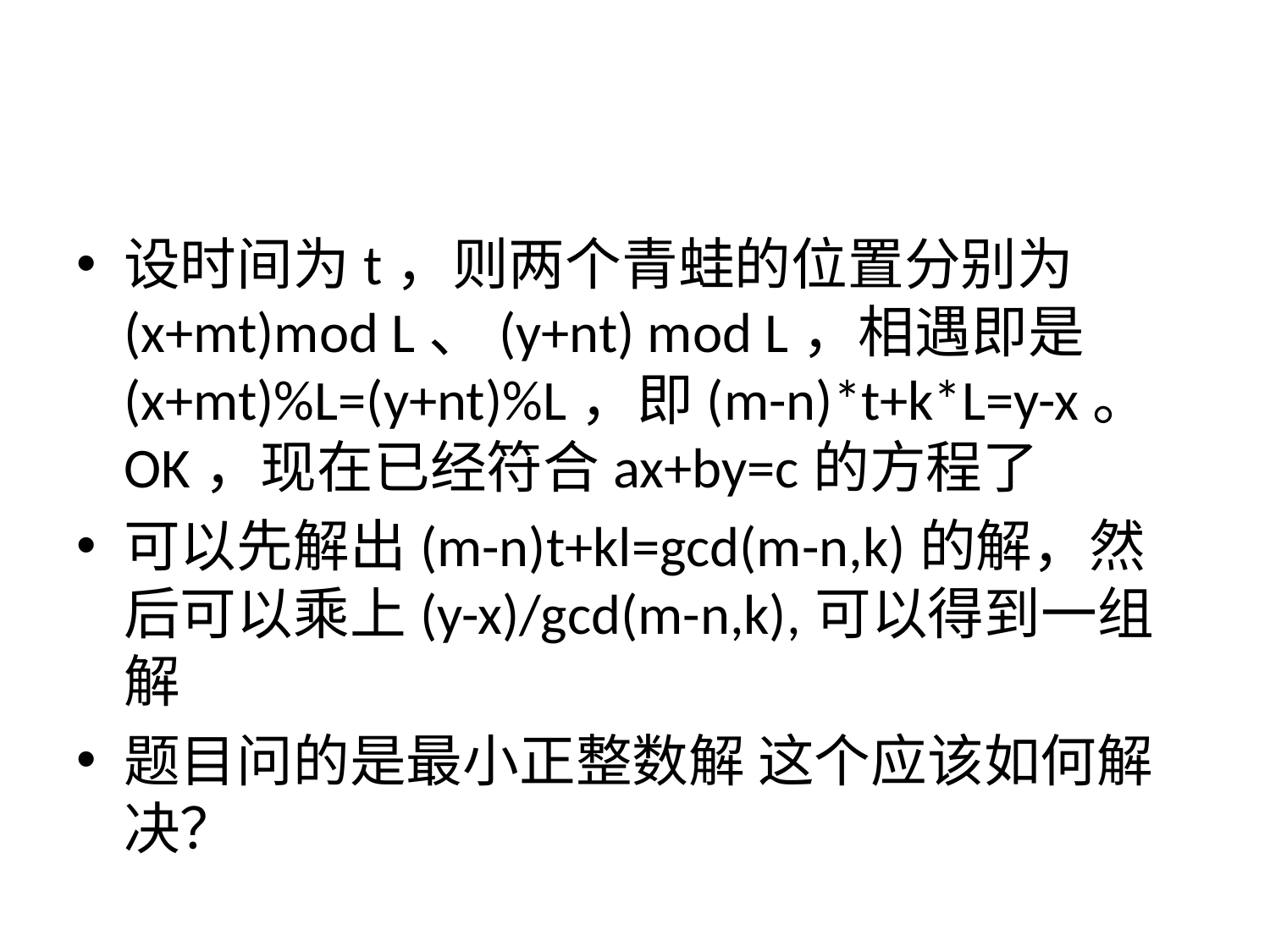

#
设时间为t，则两个青蛙的位置分别为(x+mt)mod L、(y+nt) mod L，相遇即是(x+mt)%L=(y+nt)%L，即(m-n)*t+k*L=y-x。
OK，现在已经符合ax+by=c的方程了
可以先解出(m-n)t+kl=gcd(m-n,k)的解，然后可以乘上(y-x)/gcd(m-n,k),可以得到一组解
题目问的是最小正整数解 这个应该如何解决？